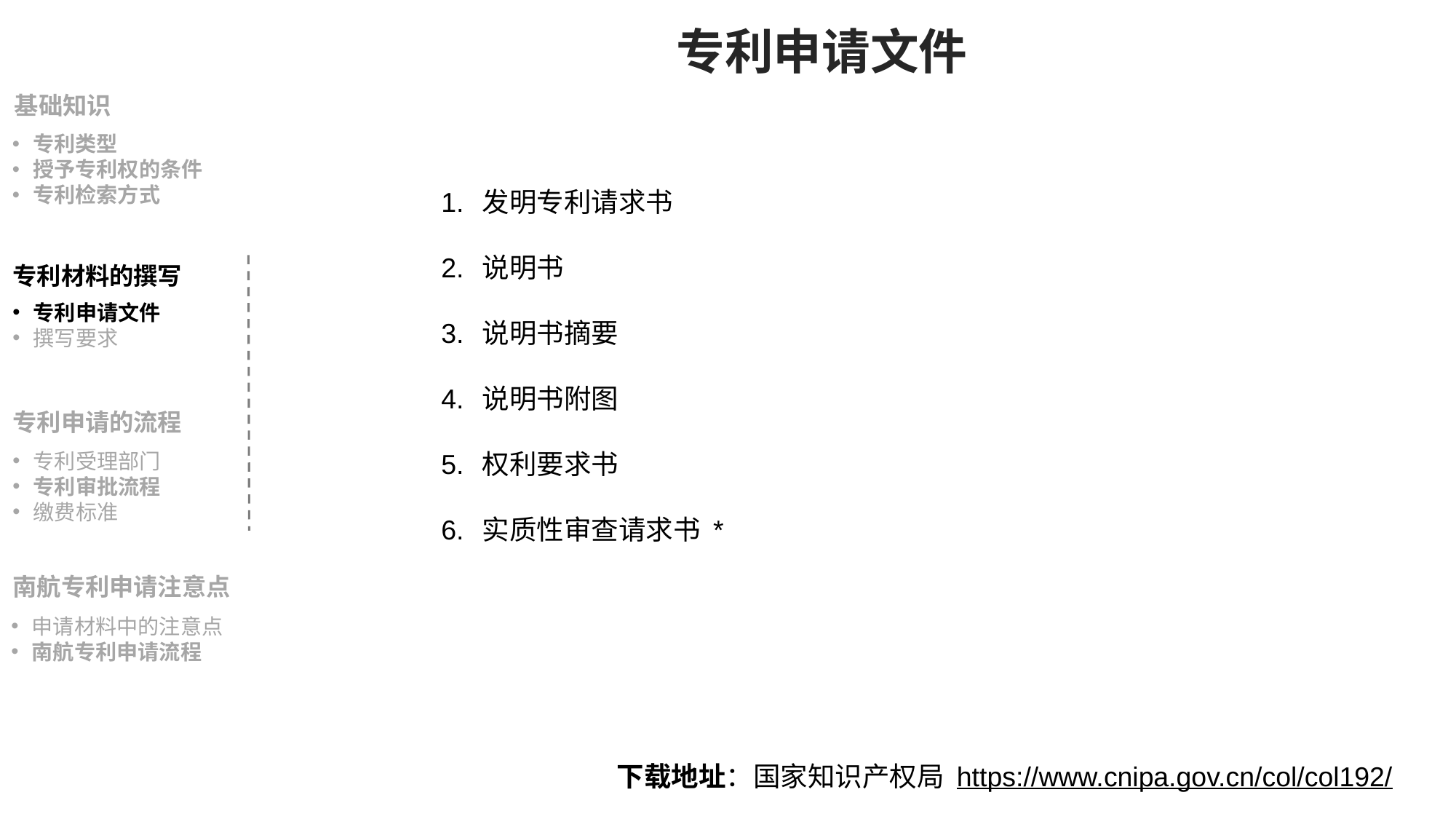

专利申请文件
基础知识
专利类型
授予专利权的条件
专利检索方式

发明专利请求书

说明书

说明书摘要

说明书附图

权利要求书

实质性审查请求书 *

专利材料的撰写
专利申请文件
撰写要求
专利申请的流程
专利受理部门
专利审批流程
缴费标准
南航专利申请注意点
申请材料中的注意点
南航专利申请流程
下载地址：国家知识产权局 https://www.cnipa.gov.cn/col/col192/